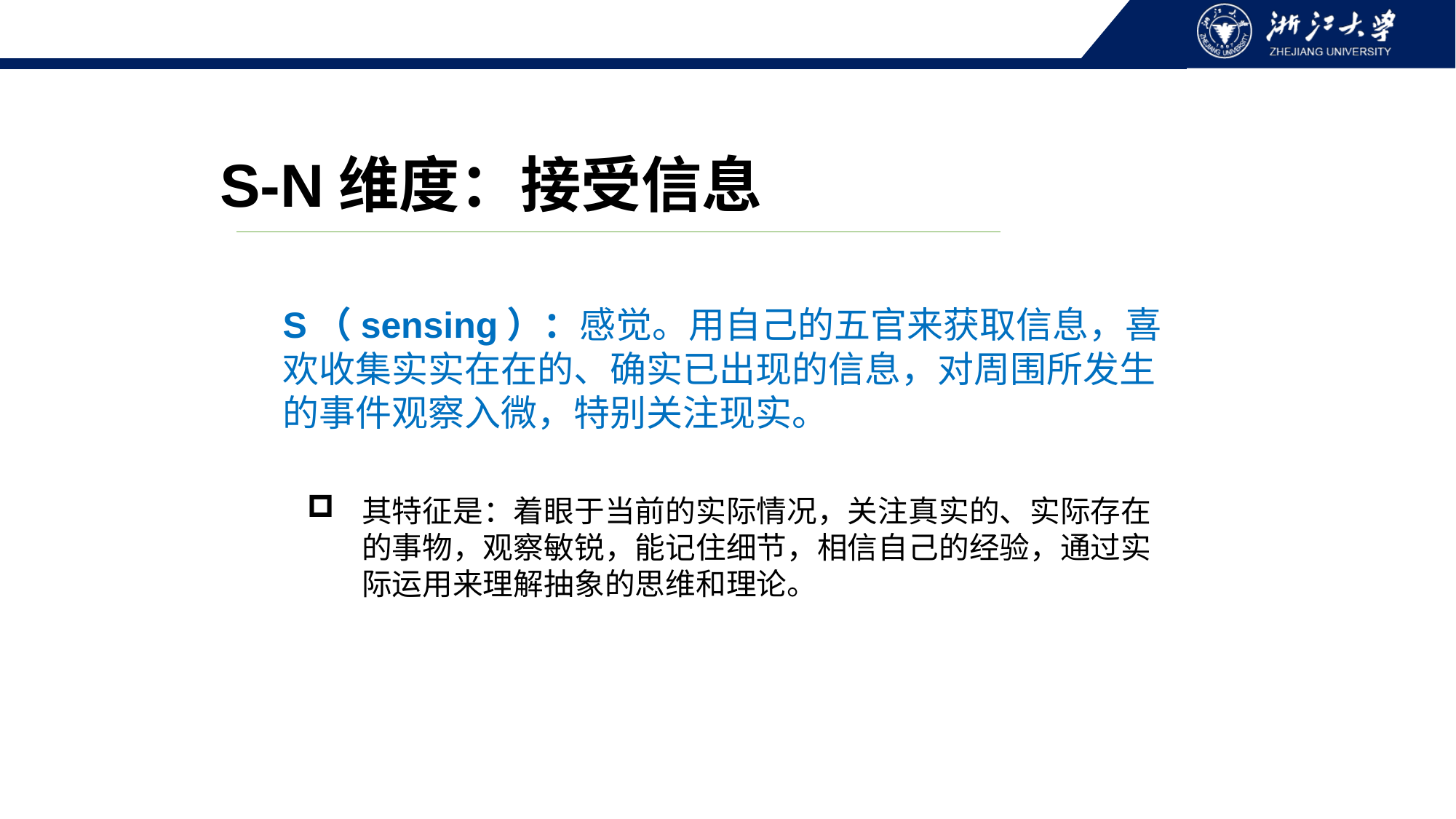

S-N维度：接受信息
S（sensing）：感觉。用自己的五官来获取信息，喜欢收集实实在在的、确实已出现的信息，对周围所发生的事件观察入微，特别关注现实。
其特征是：着眼于当前的实际情况，关注真实的、实际存在的事物，观察敏锐，能记住细节，相信自己的经验，通过实际运用来理解抽象的思维和理论。